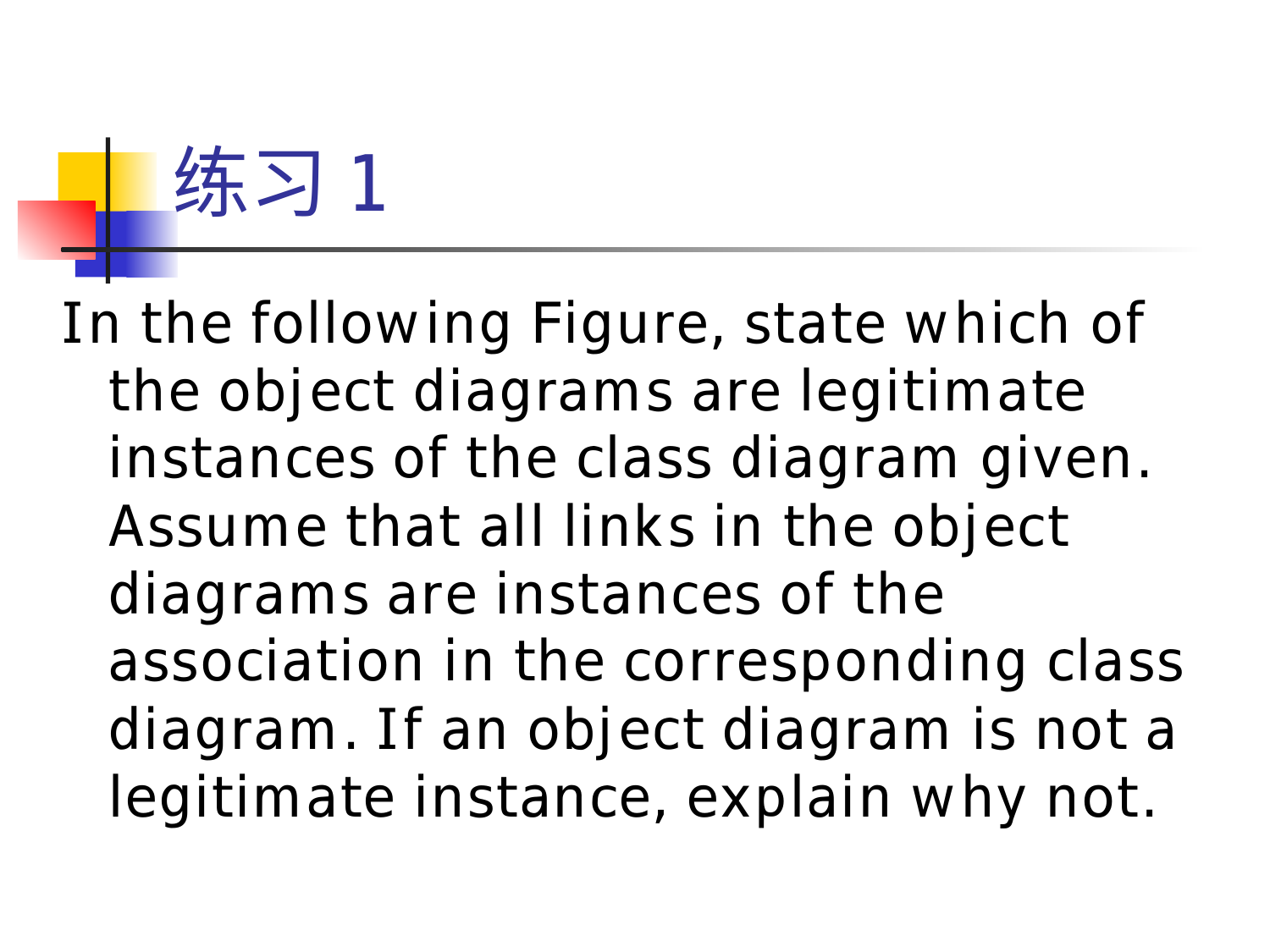

# 练习1
In the following Figure, state which of the object diagrams are legitimate instances of the class diagram given. Assume that all links in the object diagrams are instances of the association in the corresponding class diagram. If an object diagram is not a legitimate instance, explain why not.